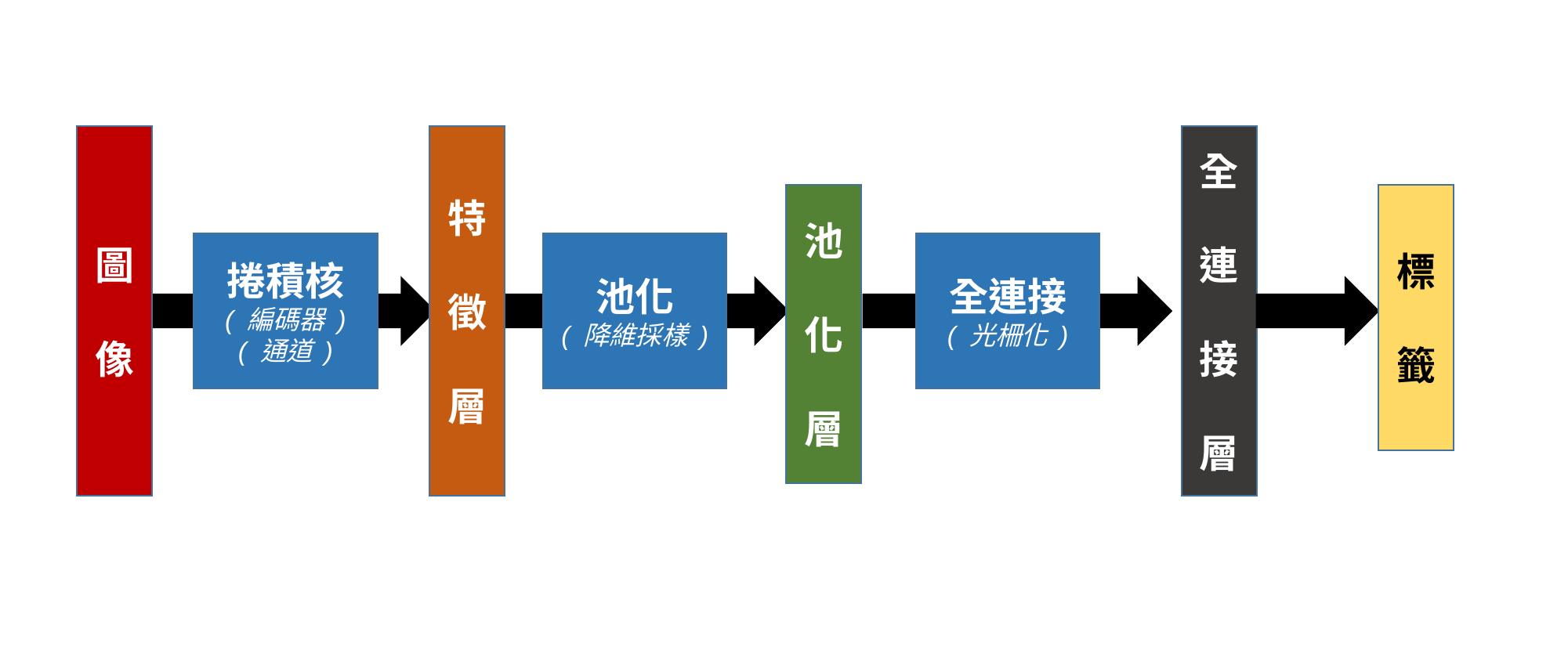

圖

像
特

徵

層
全

連

接

層
池

化

層
標

籤
捲積核
( 編碼器 )
( 通道 )
池化
( 降維採樣 )
全連接
( 光柵化 )